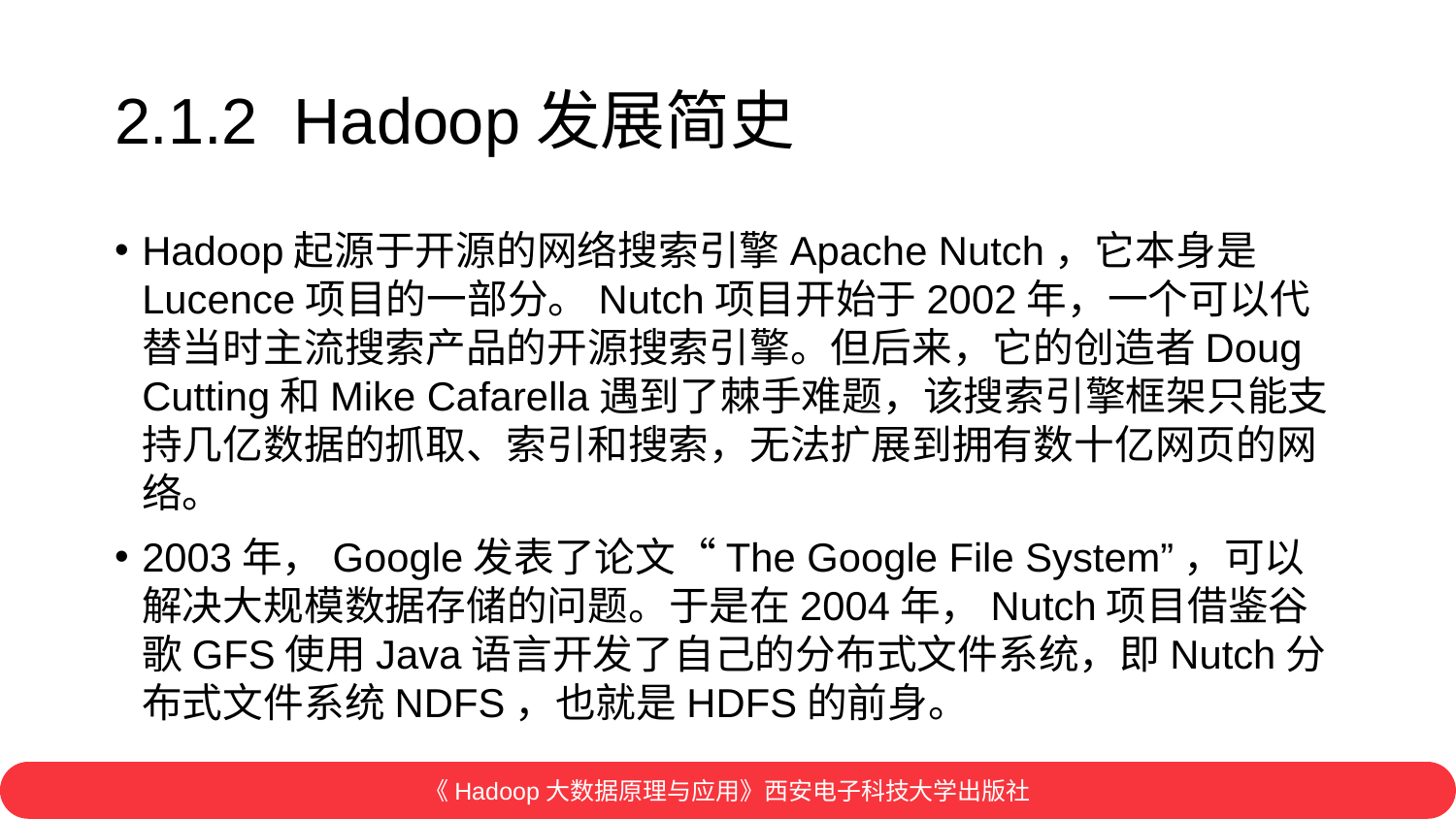

# 2.1.2  Hadoop发展简史
Hadoop起源于开源的网络搜索引擎Apache Nutch，它本身是Lucence项目的一部分。Nutch项目开始于2002年，一个可以代替当时主流搜索产品的开源搜索引擎。但后来，它的创造者Doug Cutting和Mike Cafarella遇到了棘手难题，该搜索引擎框架只能支持几亿数据的抓取、索引和搜索，无法扩展到拥有数十亿网页的网络。
2003年，Google发表了论文“The Google File System”，可以解决大规模数据存储的问题。于是在2004年，Nutch项目借鉴谷歌GFS使用Java语言开发了自己的分布式文件系统，即Nutch分布式文件系统NDFS，也就是HDFS的前身。